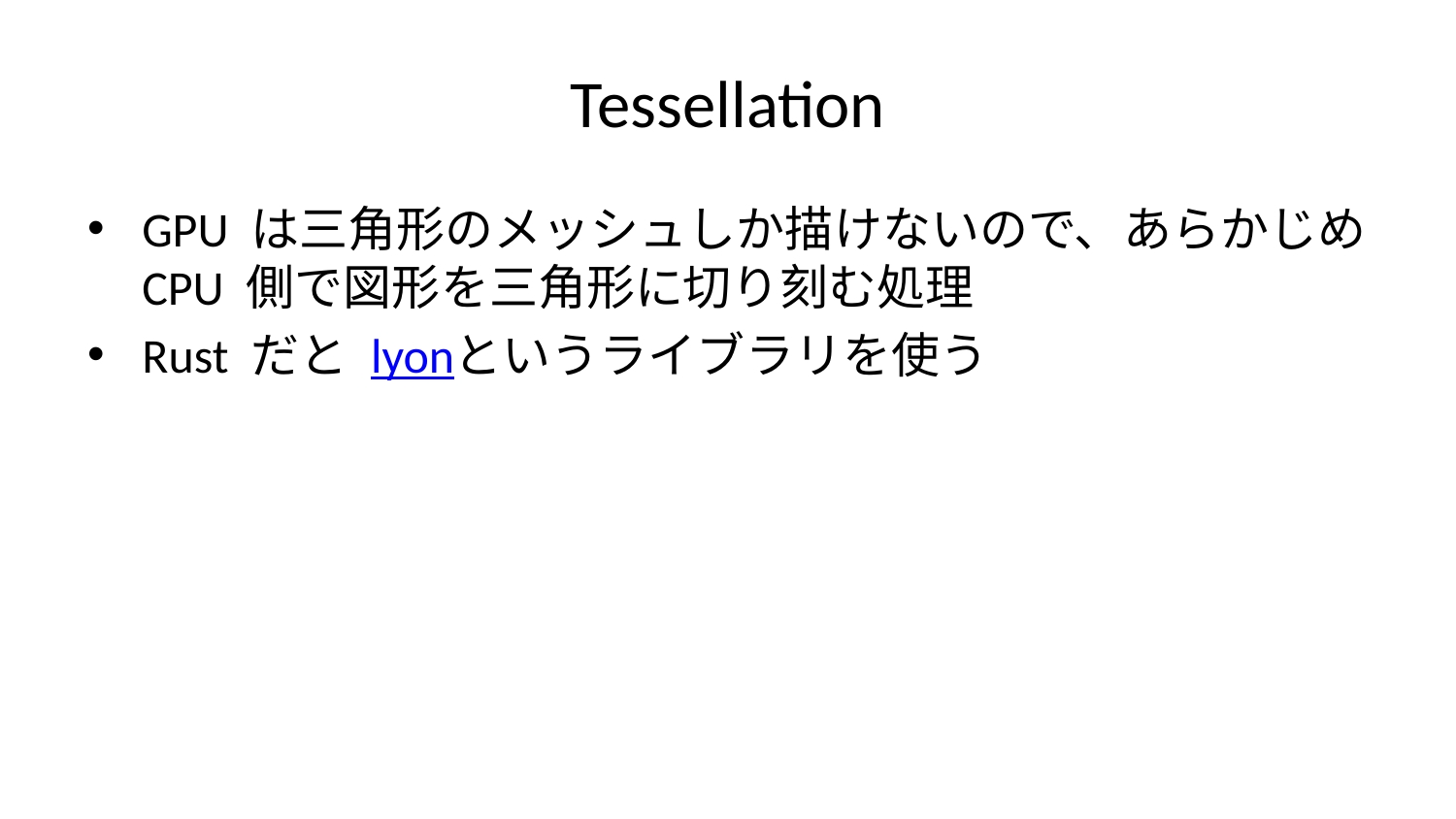

# Tessellation
GPU は三角形のメッシュしか描けないので、あらかじめ CPU 側で図形を三角形に切り刻む処理
Rust だと lyonというライブラリを使う